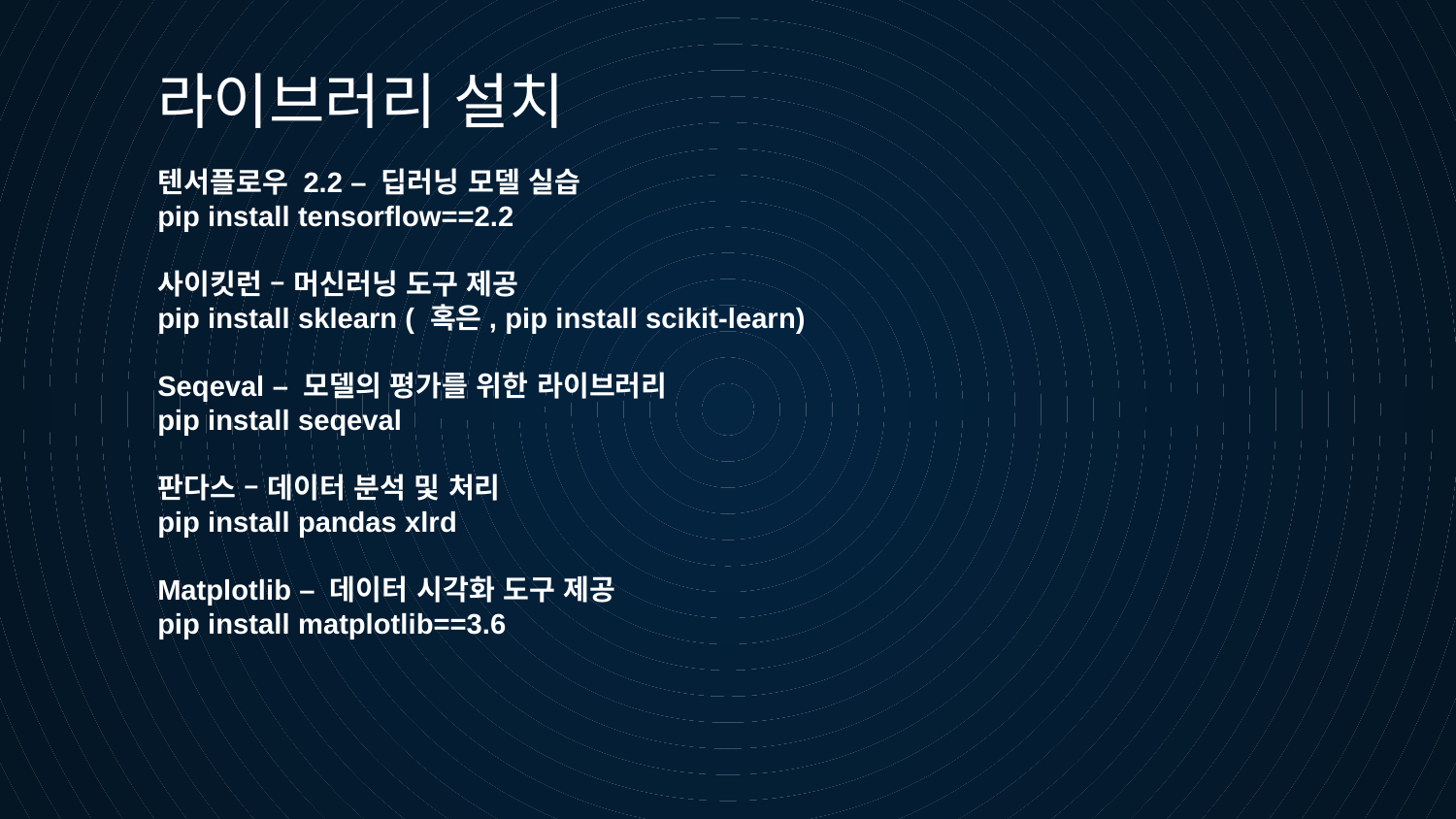

라이브러리 설치
텐서플로우 2.2 – 딥러닝 모델 실습
pip install tensorflow==2.2

사이킷런 – 머신러닝 도구 제공
pip install sklearn ( 혹은, pip install scikit-learn)

Seqeval – 모델의 평가를 위한 라이브러리
pip install seqeval

판다스 – 데이터 분석 및 처리
pip install pandas xlrd

Matplotlib – 데이터 시각화 도구 제공
pip install matplotlib==3.6